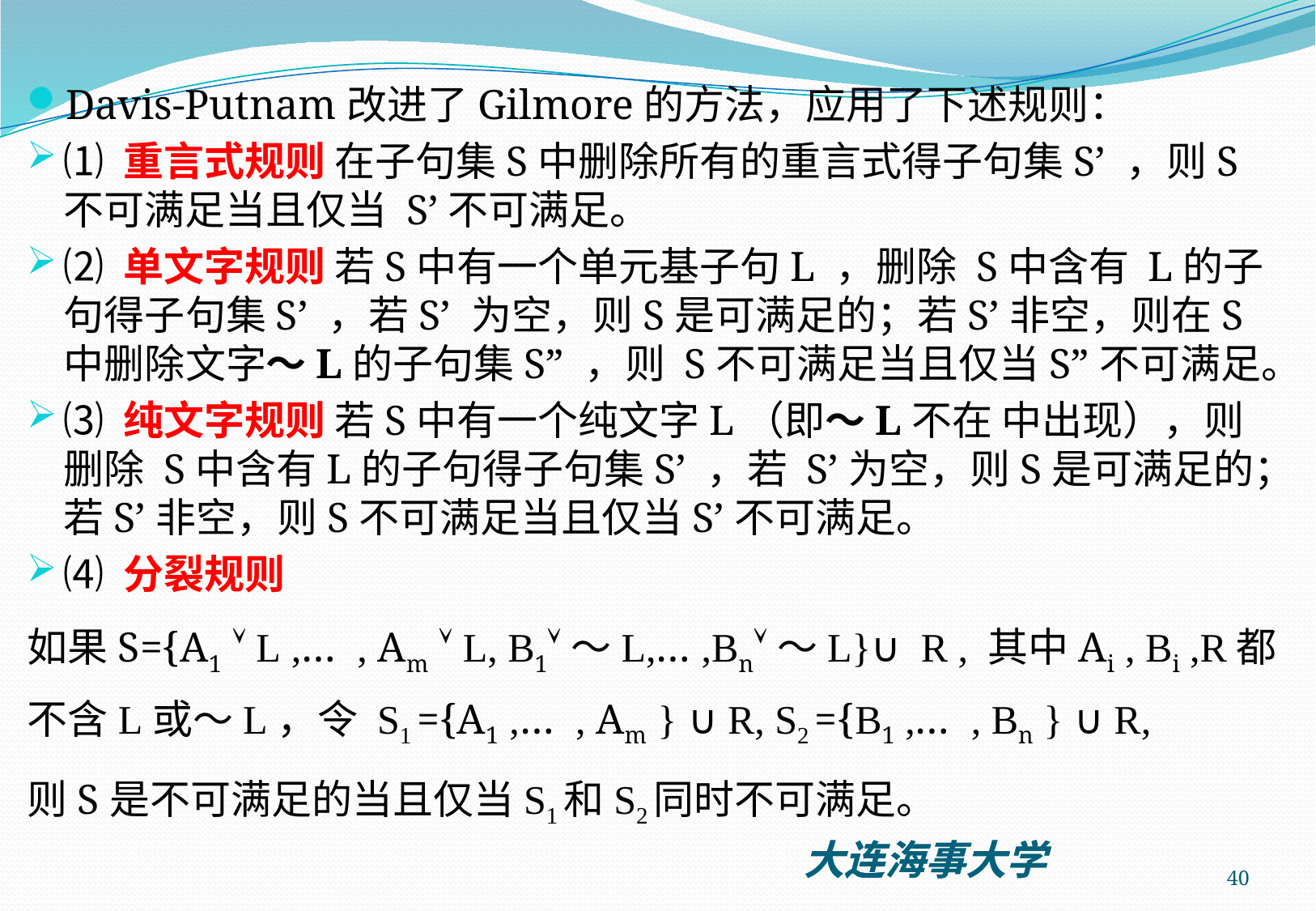

Davis-Putnam改进了Gilmore的方法，应用了下述规则：
⑴ 重言式规则 在子句集S中删除所有的重言式得子句集S’ ，则S不可满足当且仅当 S’不可满足。
⑵ 单文字规则 若S中有一个单元基子句L ，删除 S中含有 L的子句得子句集S’ ，若S’ 为空，则S是可满足的；若S’非空，则在S中删除文字～L的子句集S” ，则 S不可满足当且仅当S”不可满足。
⑶ 纯文字规则 若S中有一个纯文字L（即～L不在 中出现），则删除 S中含有L的子句得子句集S’ ，若 S’为空，则S是可满足的；若S’非空，则S不可满足当且仅当S’不可满足。
⑷ 分裂规则
如果S={A1 ∨ L ,…  , Am ∨ L, B1∨～L,… ,Bn∨～L}∪  R , 其中Ai , Bi ,R都不含L或～L，令 S1 ={A1 ,…  , Am } ∪ R, S2 ={B1 ,…  , Bn } ∪ R,
则S是不可满足的当且仅当S1和S2同时不可满足。
40